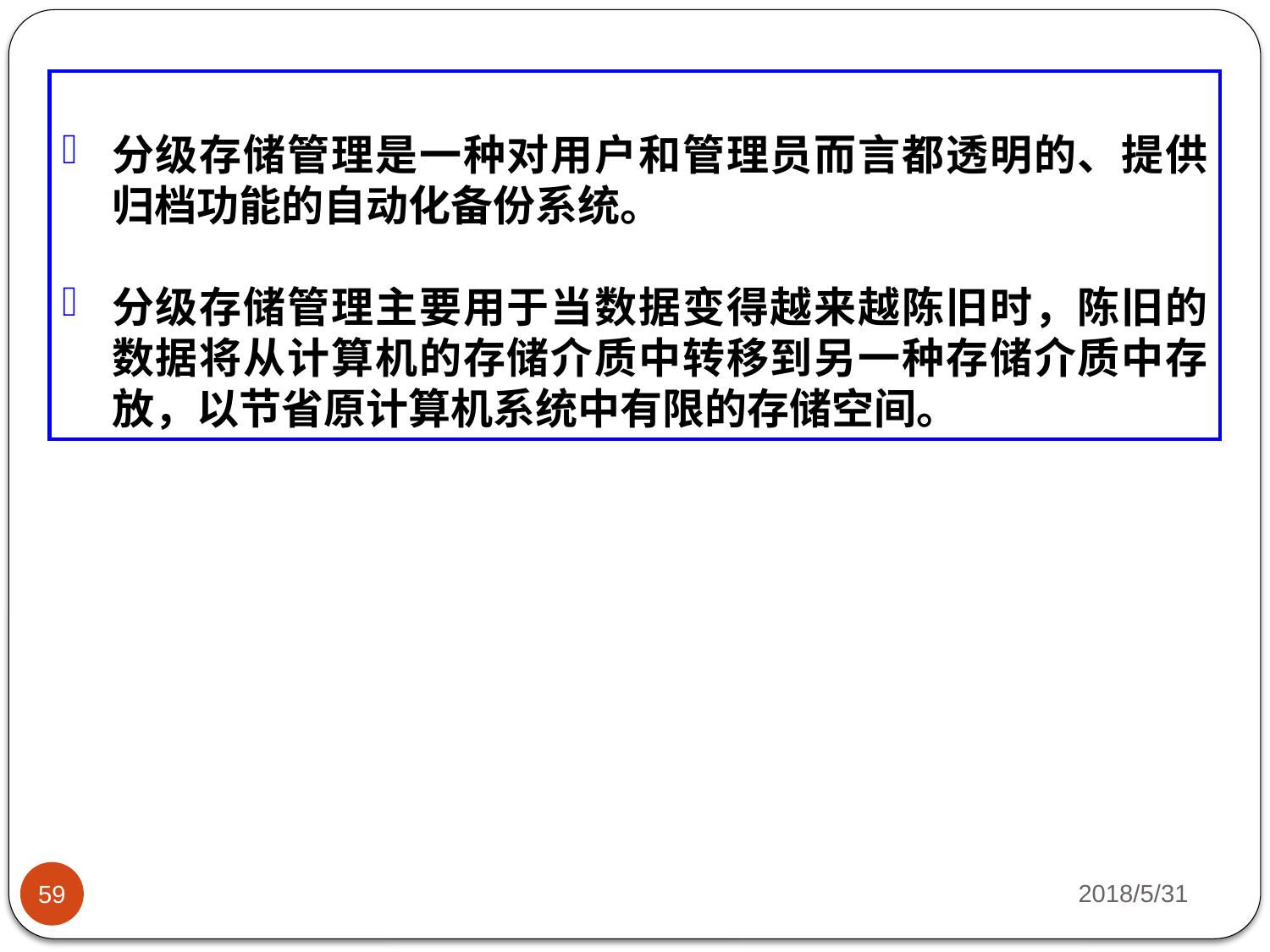

#

分级存储管理是一种对用户和管理员而言都透明的、提供归档功能的自动化备份系统。

分级存储管理主要用于当数据变得越来越陈旧时，陈旧的数据将从计算机的存储介质中转移到另一种存储介质中存放，以节省原计算机系统中有限的存储空间。
2018/5/31
59